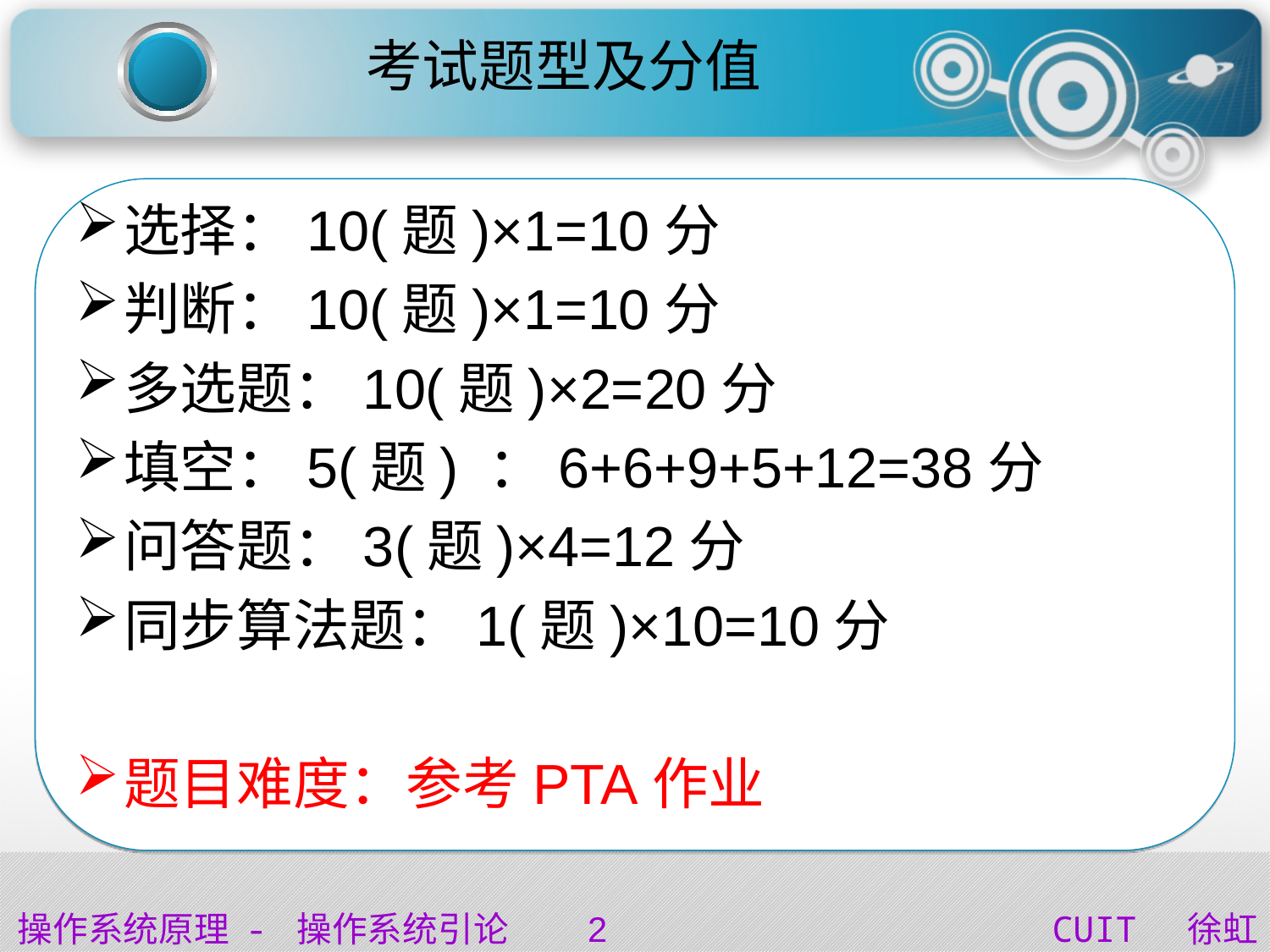

# 考试题型及分值
选择：10(题)×1=10分
判断：10(题)×1=10分
多选题：10(题)×2=20分
填空：5(题) ：6+6+9+5+12=38分
问答题：3(题)×4=12分
同步算法题：1(题)×10=10分

题目难度：参考PTA作业
2